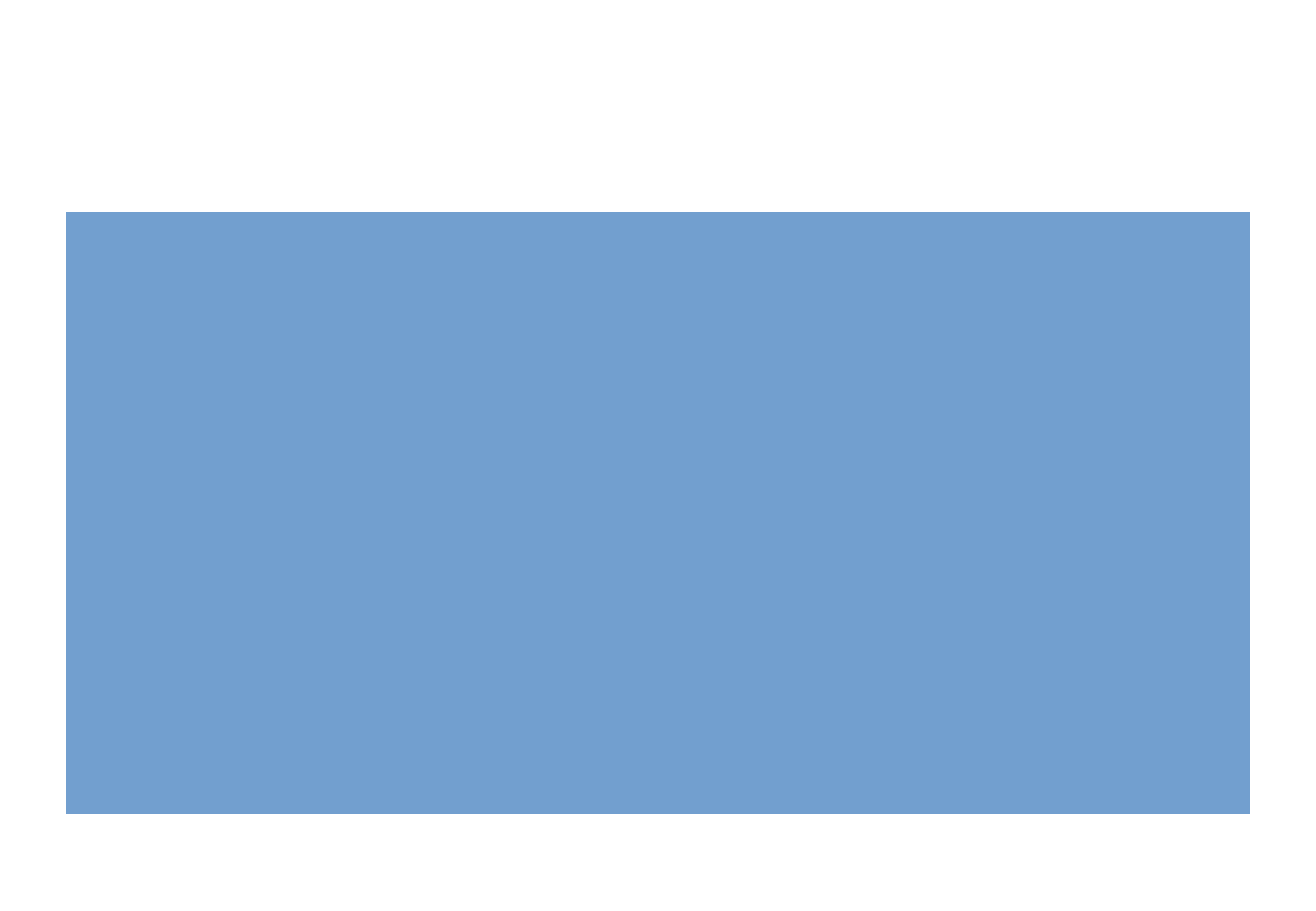

개요

왜 쥐뢰찾기인가?

기존의 프로젝트에 비해 새로운 주제

2,3차 프로젝트 전 기술점검

새로운 관점으로 기존 생성물을 발전